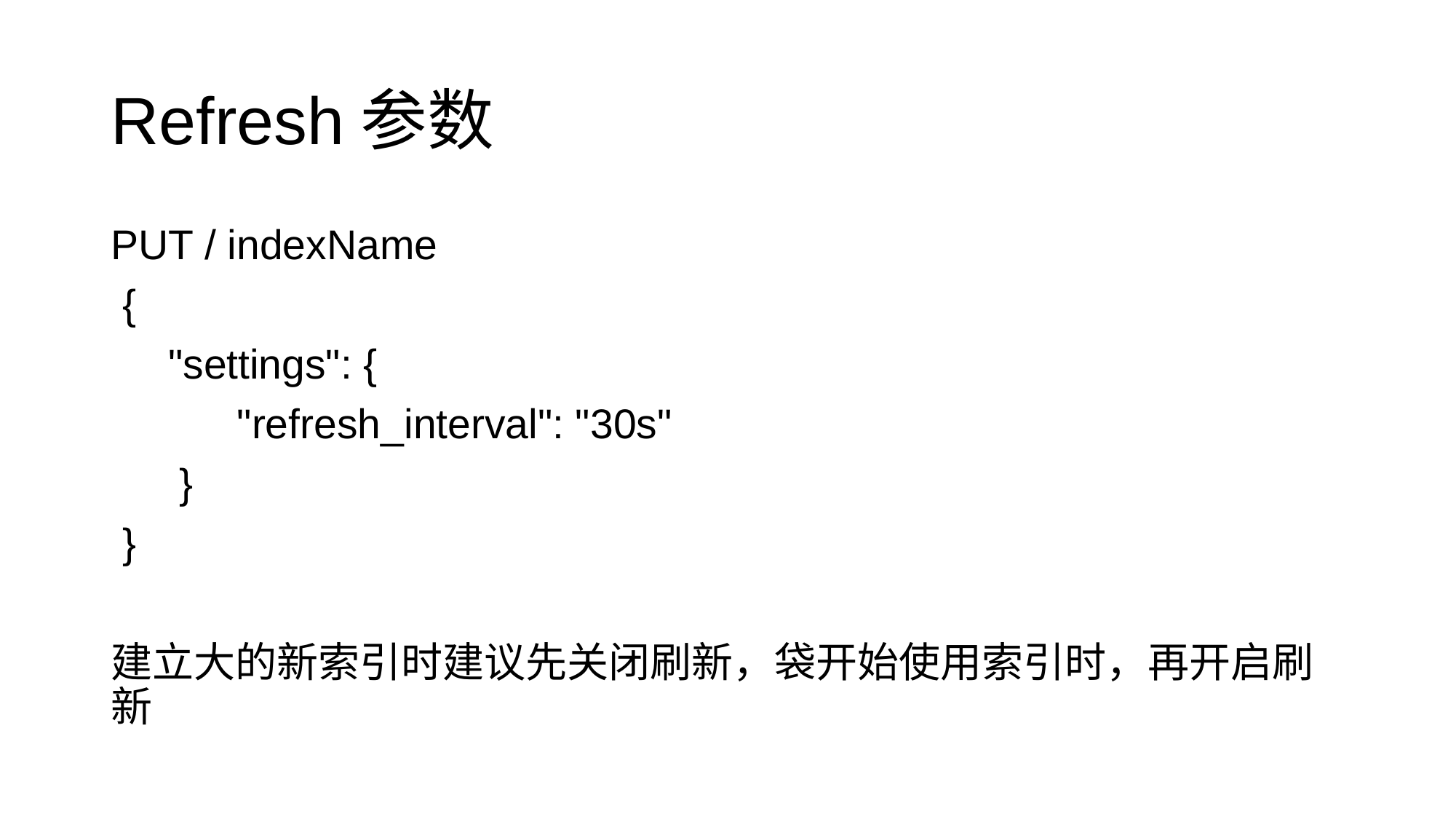

# Refresh参数
PUT / indexName
 {
     "settings": {
           "refresh_interval": "30s"
      }
 }

建立大的新索引时建议先关闭刷新，袋开始使用索引时，再开启刷新